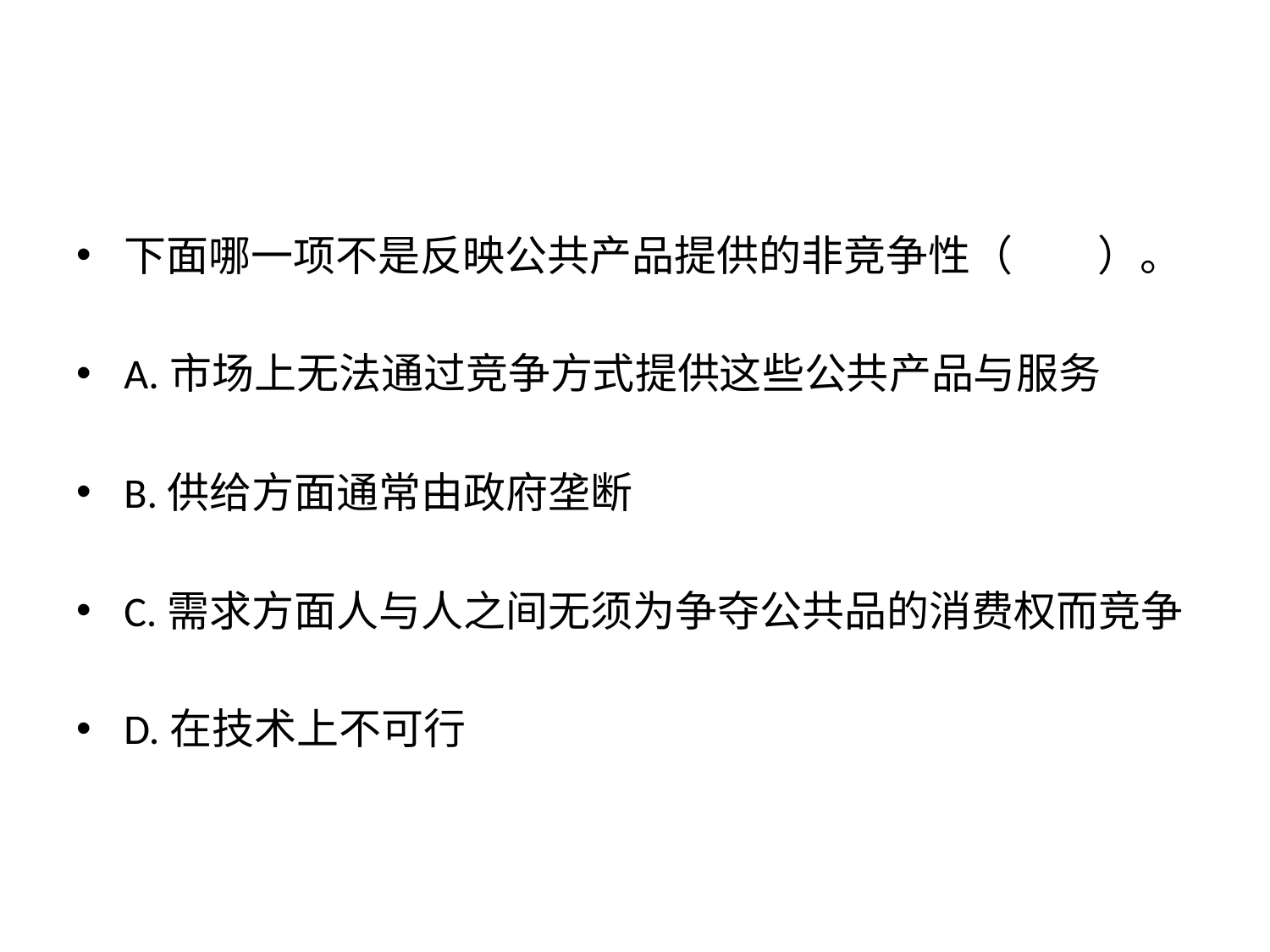

下面哪一项不是反映公共产品提供的非竞争性（　　）。

A.市场上无法通过竞争方式提供这些公共产品与服务

B.供给方面通常由政府垄断

C.需求方面人与人之间无须为争夺公共品的消费权而竞争

D.在技术上不可行